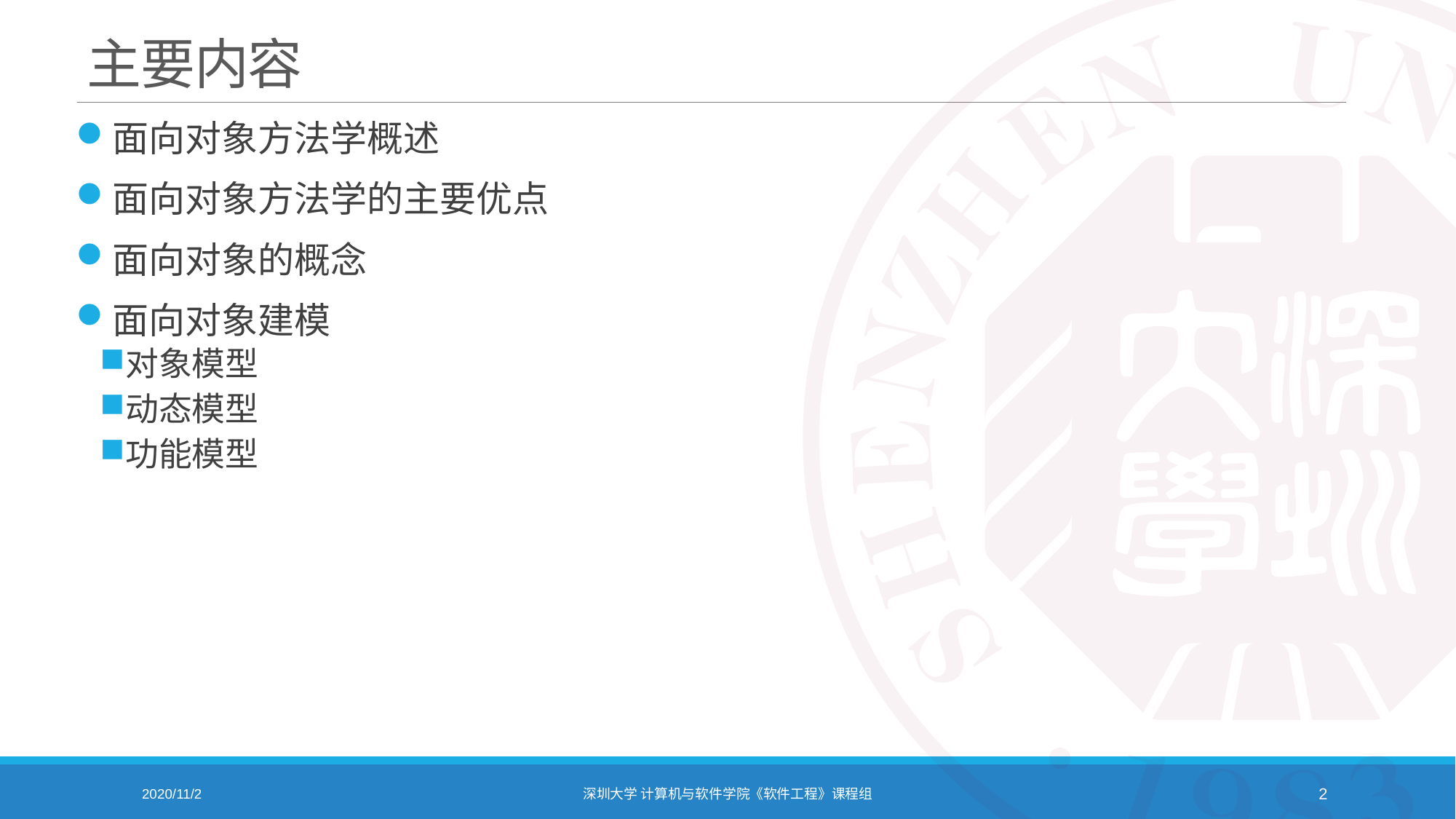

# 主要内容
面向对象方法学概述
面向对象方法学的主要优点
面向对象的概念
面向对象建模
对象模型
动态模型
功能模型

2020/11/2
深圳大学 计算机与软件学院《软件工程》课程组
2